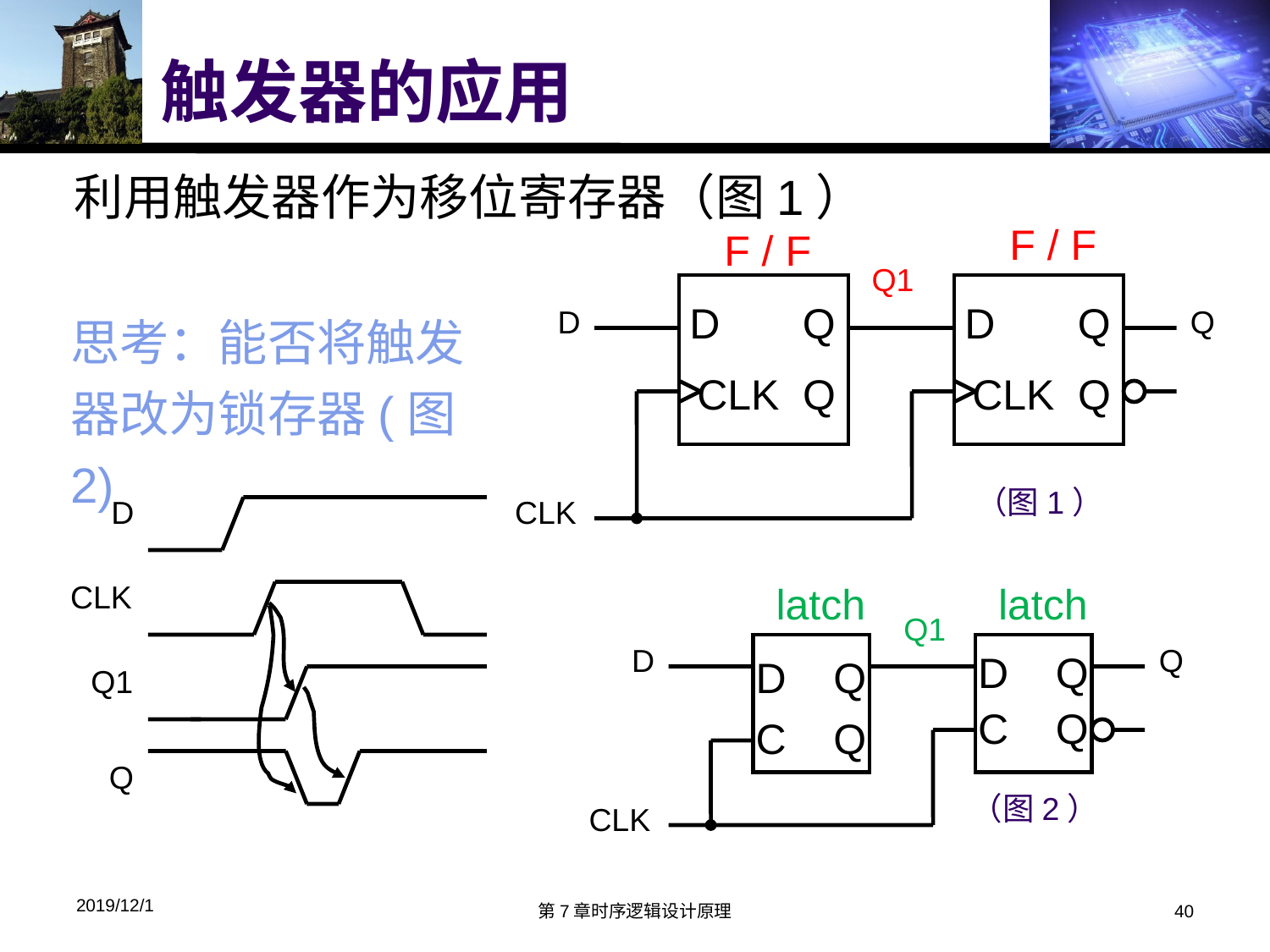

# 触发器的应用
利用触发器作为移位寄存器（图1）
F / F
F / F
Q1
D       Q
 CLK  Q
D       Q
 CLK  Q
D
Q

（图1）
CLK

思考：能否将触发器改为锁存器(图2)
D

CLK

Q1

Q

latch
latch
D
D    Q
C    Q
D    Q
C    Q
Q

CLK

（图2）
Q1

2019/12/1
第7章时序逻辑设计原理
40